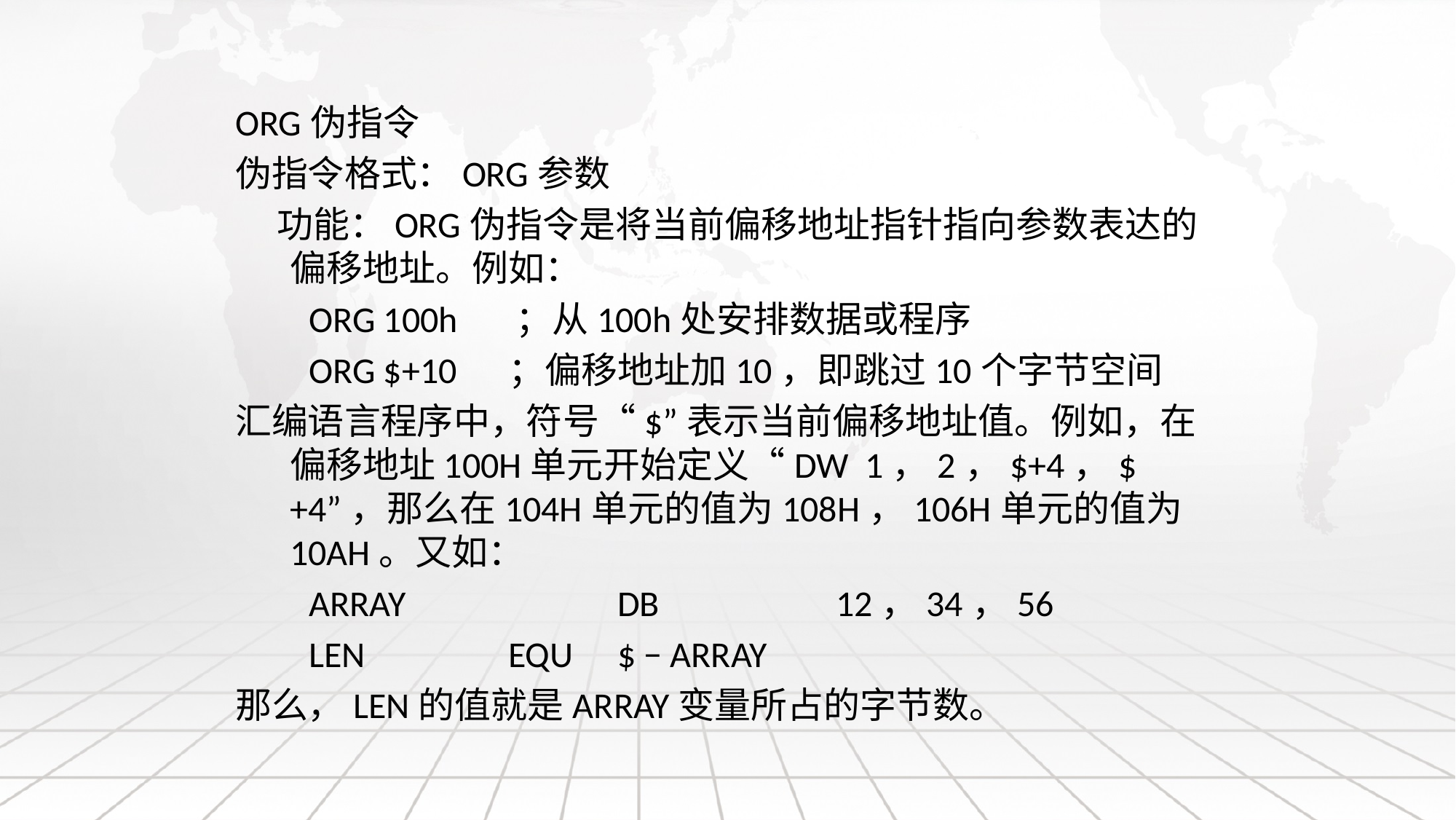

ORG伪指令
伪指令格式：ORG参数
    功能：ORG伪指令是将当前偏移地址指针指向参数表达的偏移地址。例如：
         ORG 100h      ；从100h处安排数据或程序
         ORG $+10   	；偏移地址加10，即跳过10个字节空间
汇编语言程序中，符号“$”表示当前偏移地址值。例如，在偏移地址100H单元开始定义“DW  1，2，$+4，$+4”，那么在104H单元的值为108H，106H单元的值为10AH。又如：
         array		DB		12，34，56
         len		EQU	$ − array
那么，len的值就是array变量所占的字节数。